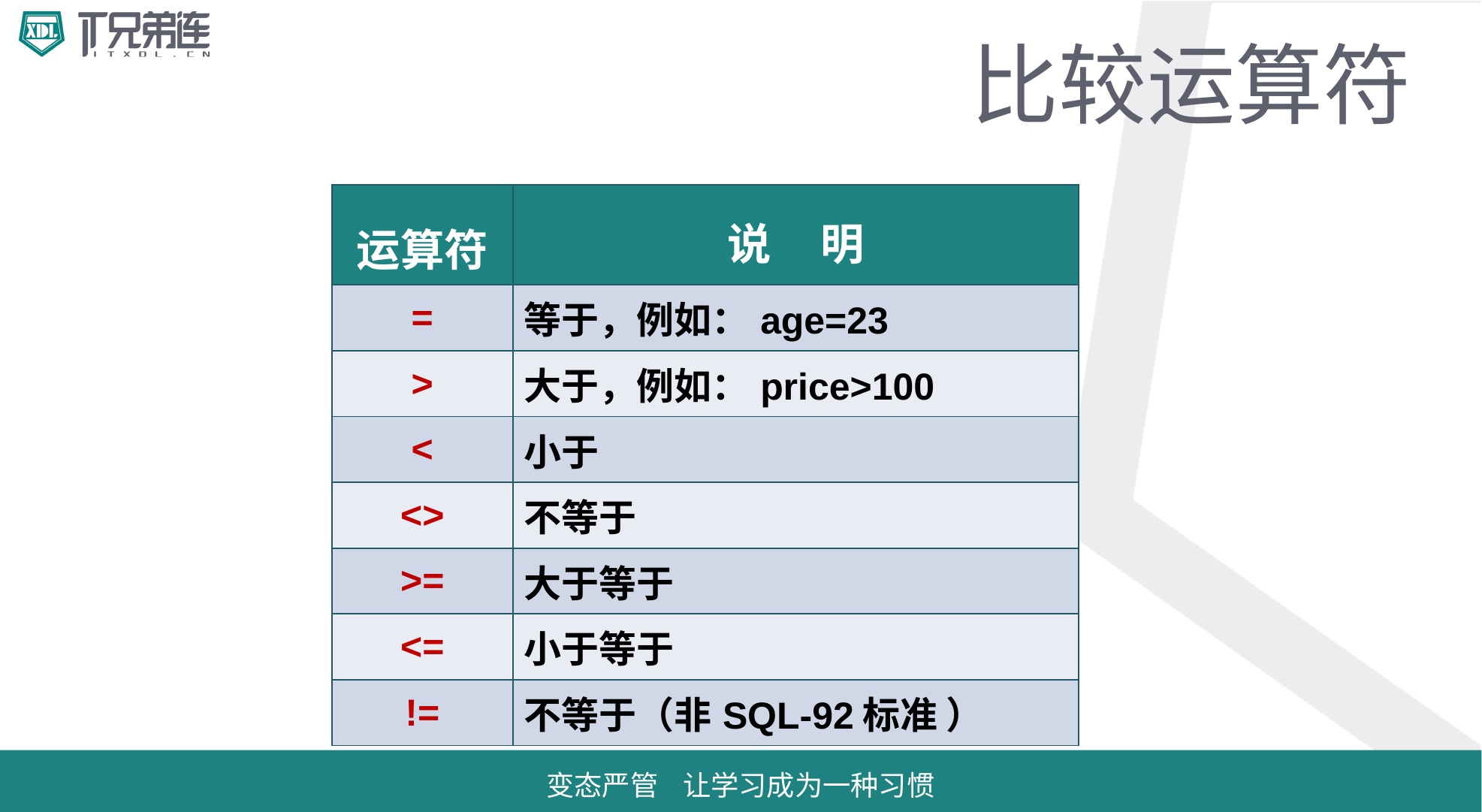

# 比较运算符
| 运算符 | 说 明 |
| --- | --- |
| = | 等于，例如：age=23 |
| > | 大于，例如：price>100 |
| < | 小于 |
| <> | 不等于 |
| >= | 大于等于 |
| <= | 小于等于 |
| != | 不等于（非SQL-92标准 ） |